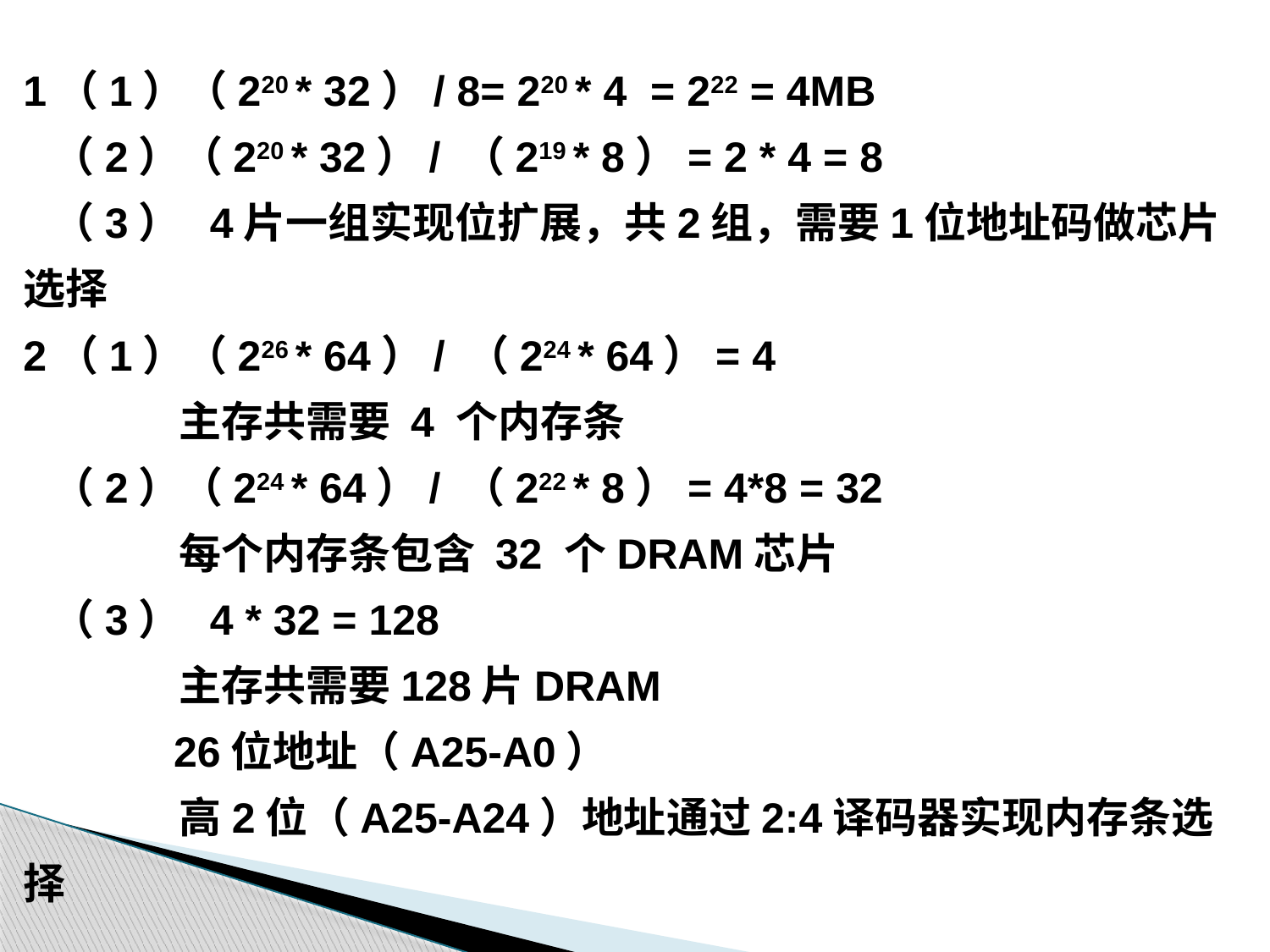

1（1）（220 * 32）/ 8= 220 * 4  = 222 = 4MB
  （2）（220 * 32）/ （219 * 8）= 2 * 4 = 8
  （3）  4片一组实现位扩展，共2组，需要1位地址码做芯片选择
2（1）（226 * 64）/ （224 * 64）= 4
	  主存共需要 4 个内存条
  （2）（224 * 64）/ （222 * 8）= 4*8 = 32
	  每个内存条包含 32 个DRAM芯片
  （3）  4 * 32 = 128
  	  主存共需要128片DRAM
	  26位地址（A25-A0）
	  高2位（A25-A24）地址通过2:4译码器实现内存条选择